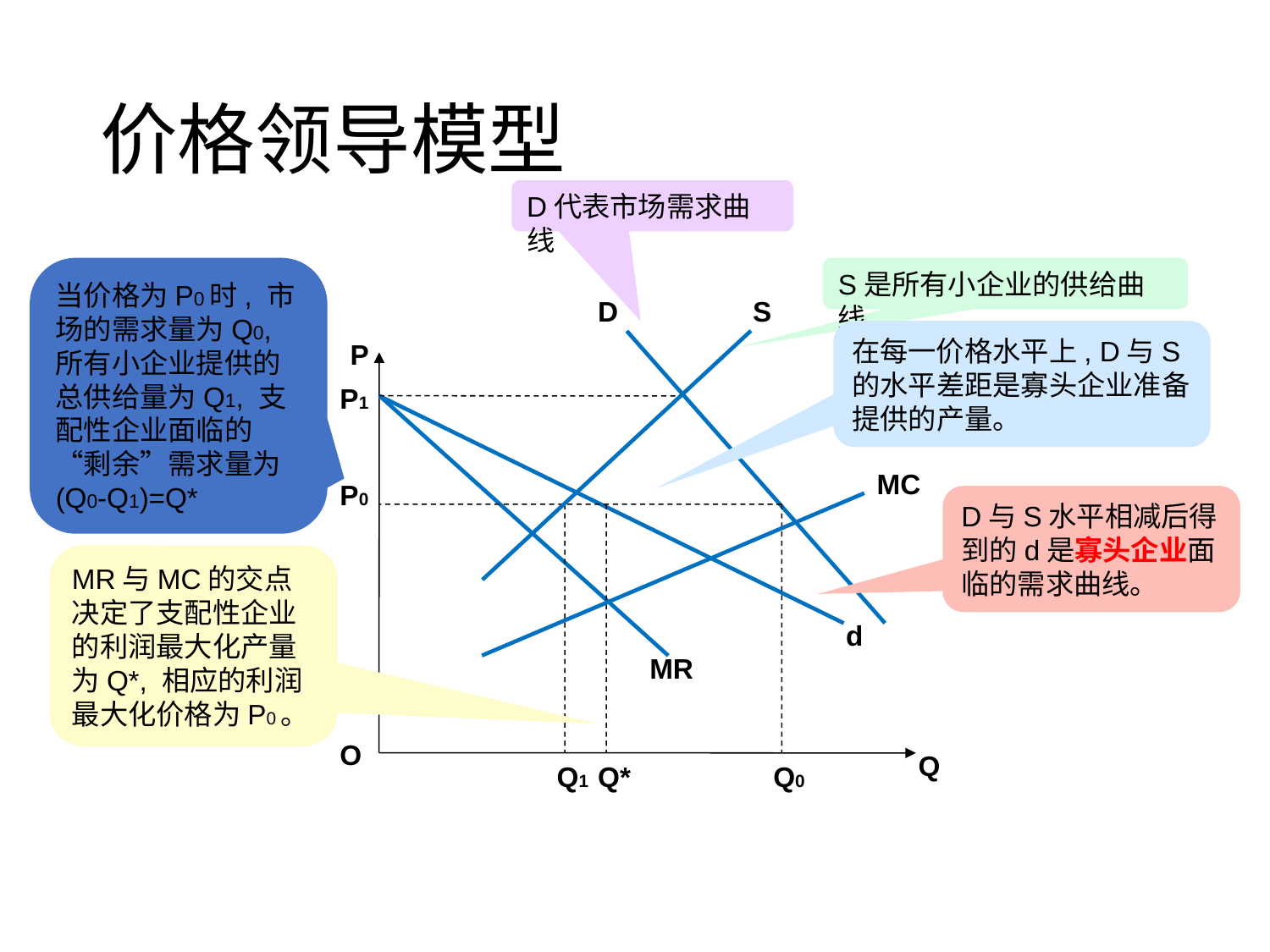

# 价格领导模型
D代表市场需求曲线

当价格为P0时, 市场的需求量为Q0, 所有小企业提供的总供给量为Q1, 支配性企业面临的“剩余”需求量为(Q0-Q1)=Q*
S是所有小企业的供给曲线
D
S
在每一价格水平上, D与S的水平差距是寡头企业准备提供的产量。

P

P1

MC
P0
D与S水平相减后得到的d是寡头企业面临的需求曲线。

MR与MC的交点决定了支配性企业的利润最大化产量为Q*, 相应的利润最大化价格为P0。
d
MR
O
Q

Q1
Q*
Q0